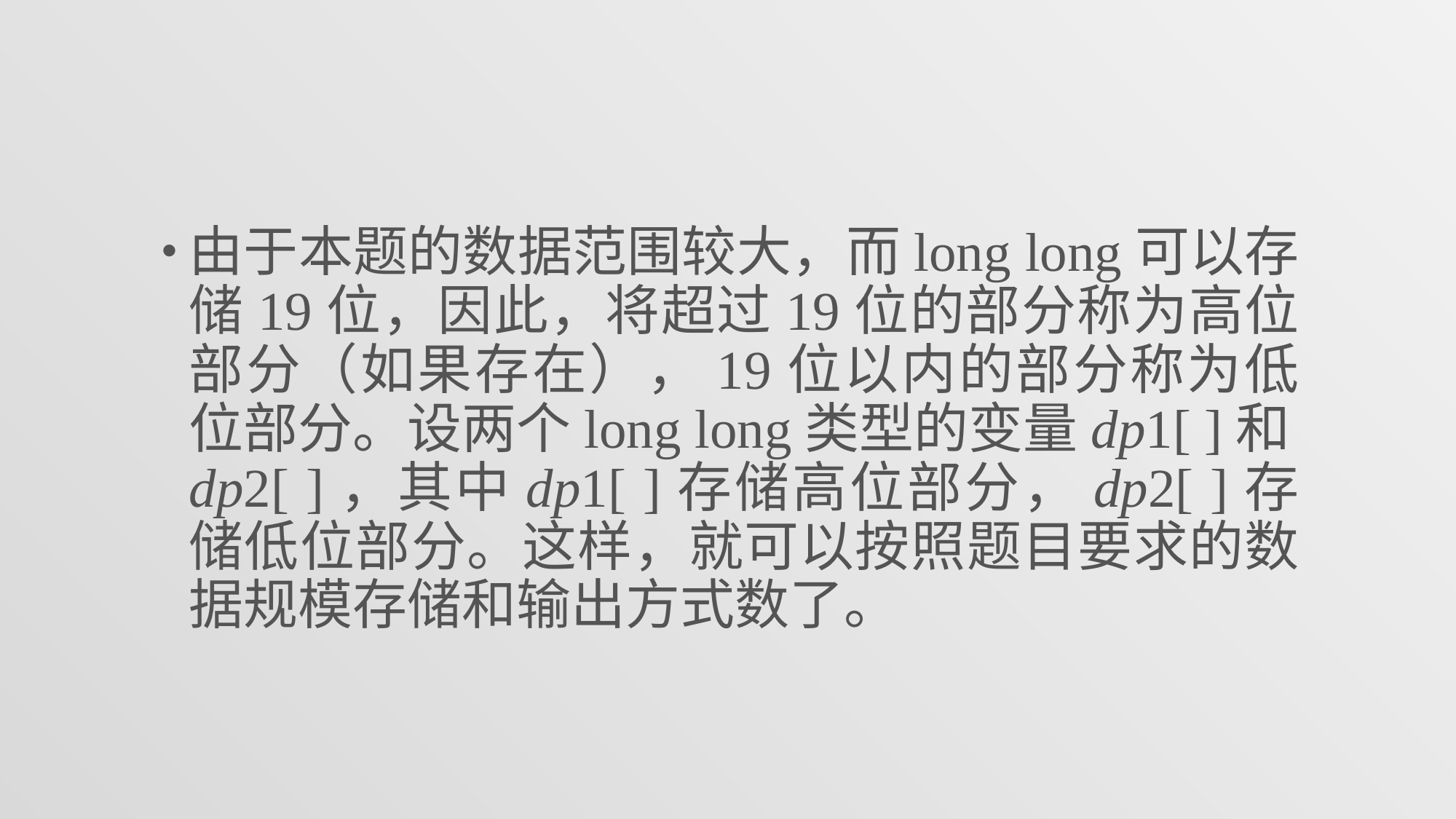

#
由于本题的数据范围较大，而long long可以存储19位，因此，将超过19位的部分称为高位部分（如果存在），19位以内的部分称为低位部分。设两个long long类型的变量dp1[ ]和dp2[ ]，其中dp1[ ]存储高位部分，dp2[ ]存储低位部分。这样，就可以按照题目要求的数据规模存储和输出方式数了。